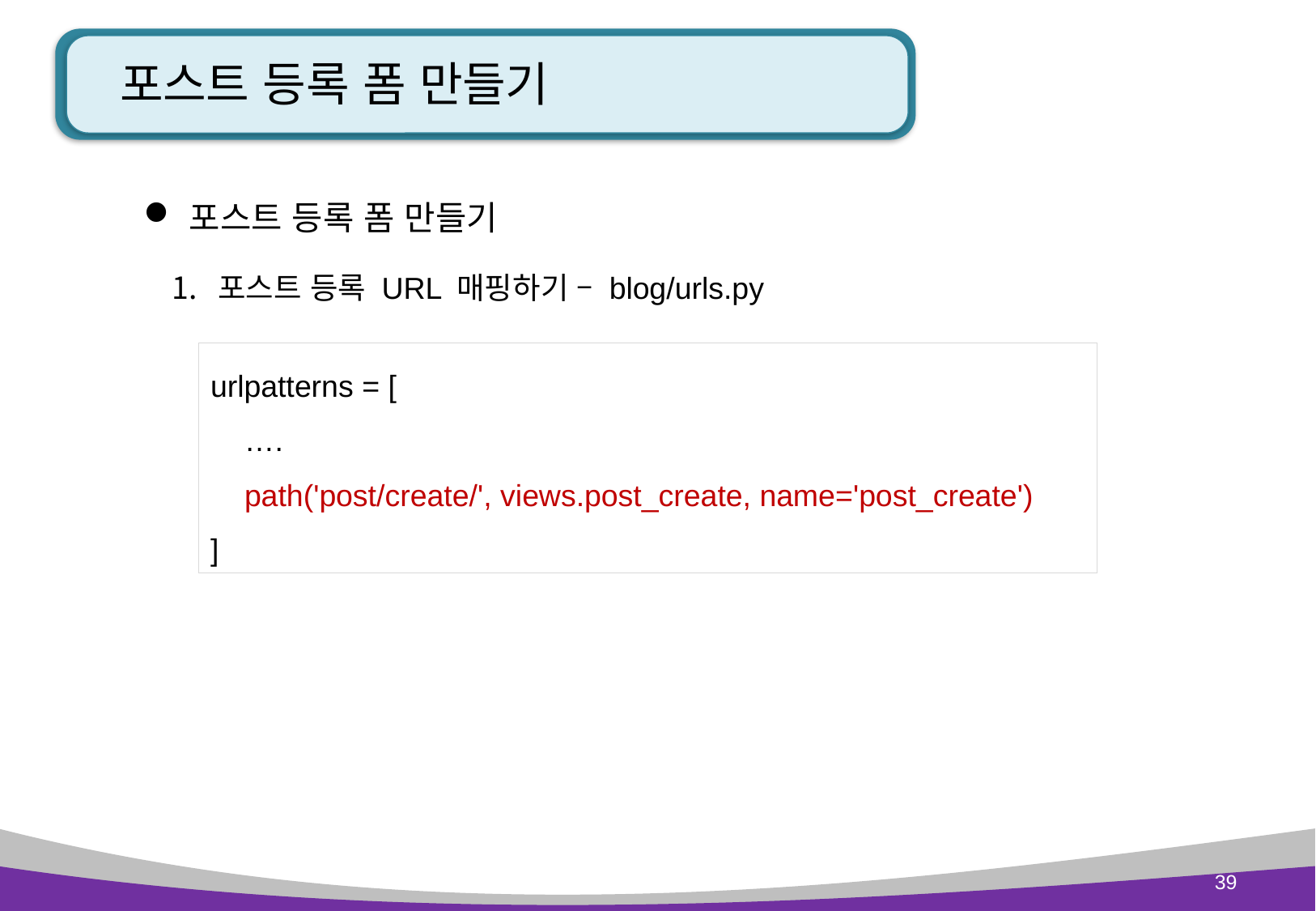

# 포스트 등록 폼 만들기
포스트 등록 폼 만들기
포스트 등록 URL 매핑하기 – blog/urls.py
urlpatterns = [
    ….
    path('post/create/', views.post_create, name='post_create')
]
39